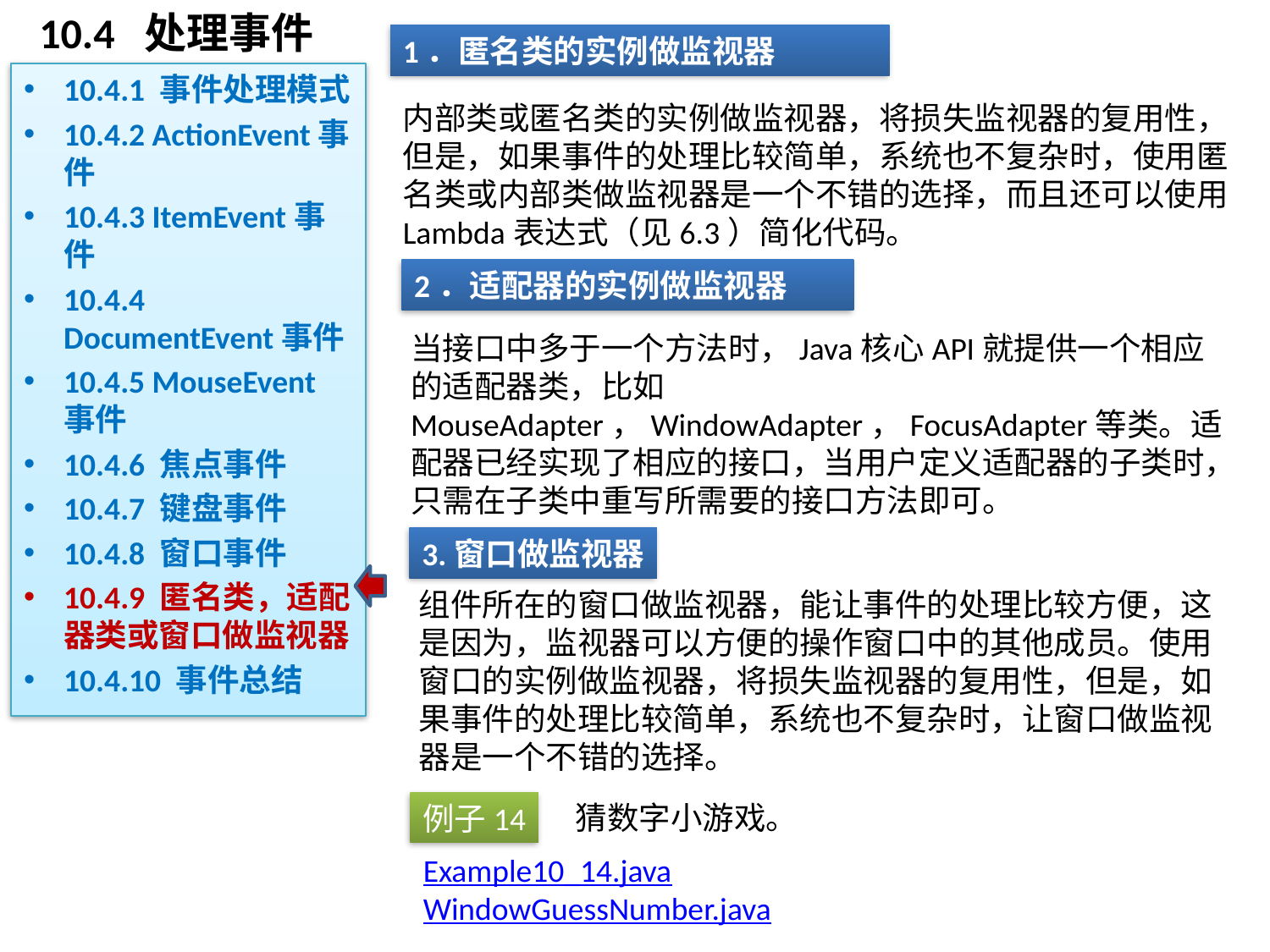

# 10.4  处理事件
1．匿名类的实例做监视器
10.4.1 事件处理模式
10.4.2 ActionEvent事件
10.4.3 ItemEvent事件
10.4.4 DocumentEvent事件
10.4.5 MouseEvent事件
10.4.6 焦点事件
10.4.7 键盘事件
10.4.8 窗口事件
10.4.9 匿名类，适配器类或窗口做监视器
10.4.10 事件总结

内部类或匿名类的实例做监视器，将损失监视器的复用性，但是，如果事件的处理比较简单，系统也不复杂时，使用匿名类或内部类做监视器是一个不错的选择，而且还可以使用Lambda表达式（见6.3）简化代码。
2．适配器的实例做监视器
当接口中多于一个方法时，Java核心API就提供一个相应的适配器类，比如MouseAdapter，WindowAdapter，FocusAdapter等类。适配器已经实现了相应的接口，当用户定义适配器的子类时，只需在子类中重写所需要的接口方法即可。
3.窗口做监视器

组件所在的窗口做监视器，能让事件的处理比较方便，这是因为，监视器可以方便的操作窗口中的其他成员。使用窗口的实例做监视器，将损失监视器的复用性，但是，如果事件的处理比较简单，系统也不复杂时，让窗口做监视器是一个不错的选择。
猜数字小游戏。
例子14
Example10_14.java
WindowGuessNumber.java